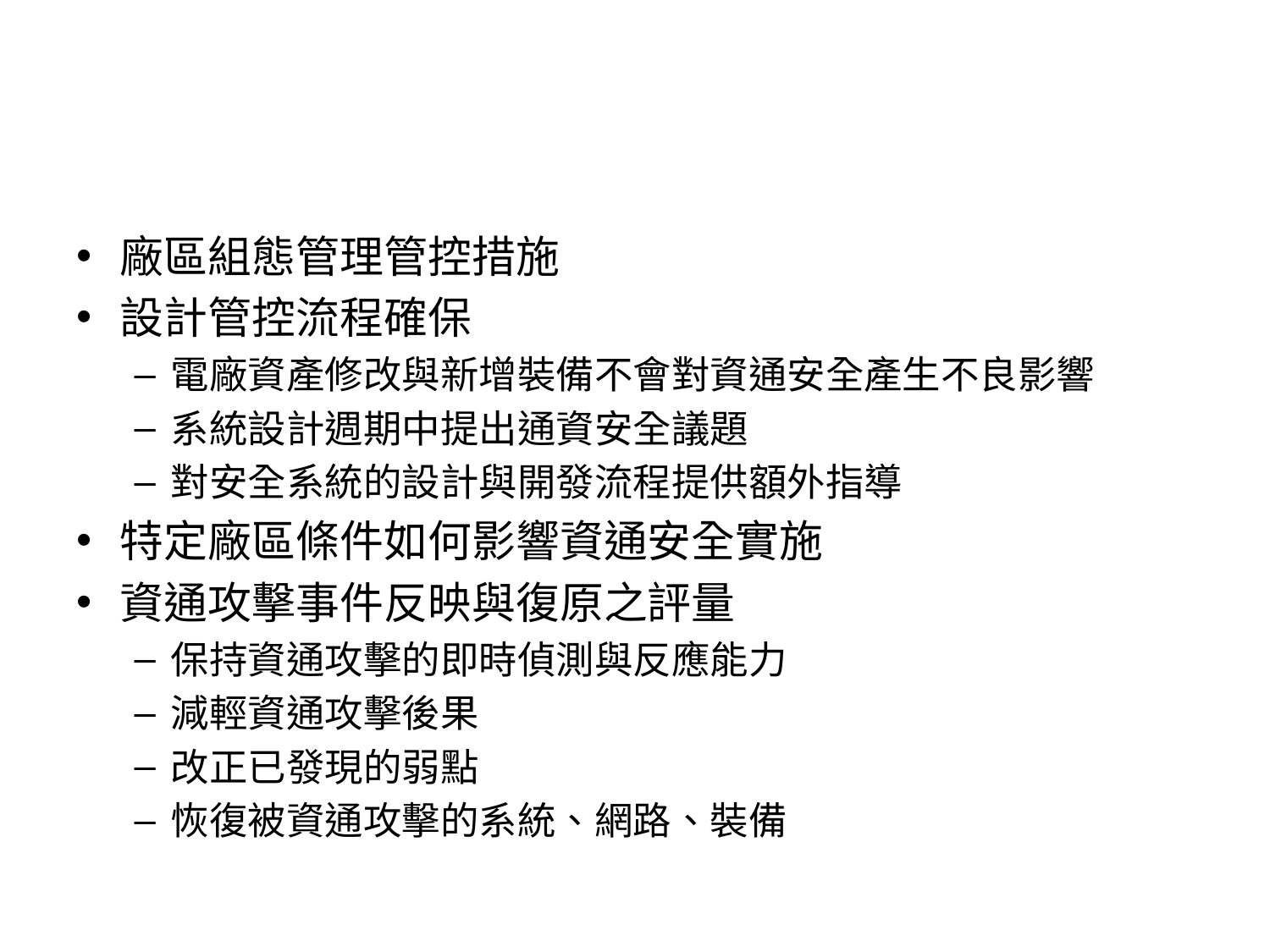

#
廠區組態管理管控措施
設計管控流程確保
電廠資產修改與新增裝備不會對資通安全產生不良影響
系統設計週期中提出通資安全議題
對安全系統的設計與開發流程提供額外指導
特定廠區條件如何影響資通安全實施
資通攻擊事件反映與復原之評量
保持資通攻擊的即時偵測與反應能力
減輕資通攻擊後果
改正已發現的弱點
恢復被資通攻擊的系統、網路、裝備